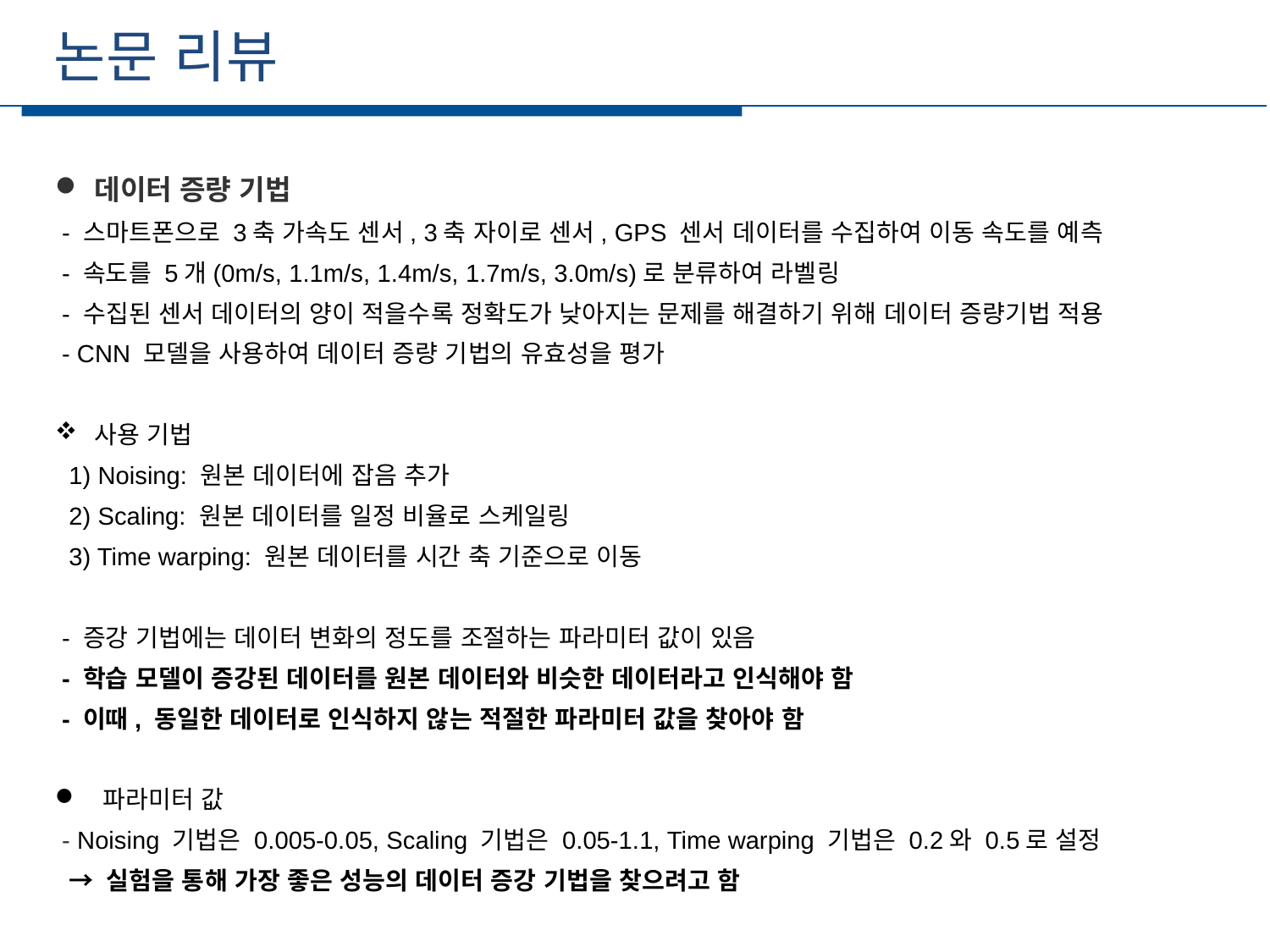

논문 리뷰

데이터 증량 기법
 - 스마트폰으로 3축 가속도 센서, 3축 자이로 센서, GPS 센서 데이터를 수집하여 이동 속도를 예측
 - 속도를 5개(0m/s, 1.1m/s, 1.4m/s, 1.7m/s, 3.0m/s)로 분류하여 라벨링
 - 수집된 센서 데이터의 양이 적을수록 정확도가 낮아지는 문제를 해결하기 위해 데이터 증량기법 적용
 - CNN 모델을 사용하여 데이터 증량 기법의 유효성을 평가

사용 기법
  1) Noising: 원본 데이터에 잡음 추가
  2) Scaling: 원본 데이터를 일정 비율로 스케일링
  3) Time warping: 원본 데이터를 시간 축 기준으로 이동

 - 증강 기법에는 데이터 변화의 정도를 조절하는 파라미터 값이 있음
 - 학습 모델이 증강된 데이터를 원본 데이터와 비슷한 데이터라고 인식해야 함
 - 이때, 동일한 데이터로 인식하지 않는 적절한 파라미터 값을 찾아야 함

파라미터 값
 - Noising 기법은 0.005-0.05, Scaling 기법은 0.05-1.1, Time warping 기법은 0.2와 0.5로 설정
  → 실험을 통해 가장 좋은 성능의 데이터 증강 기법을 찾으려고 함